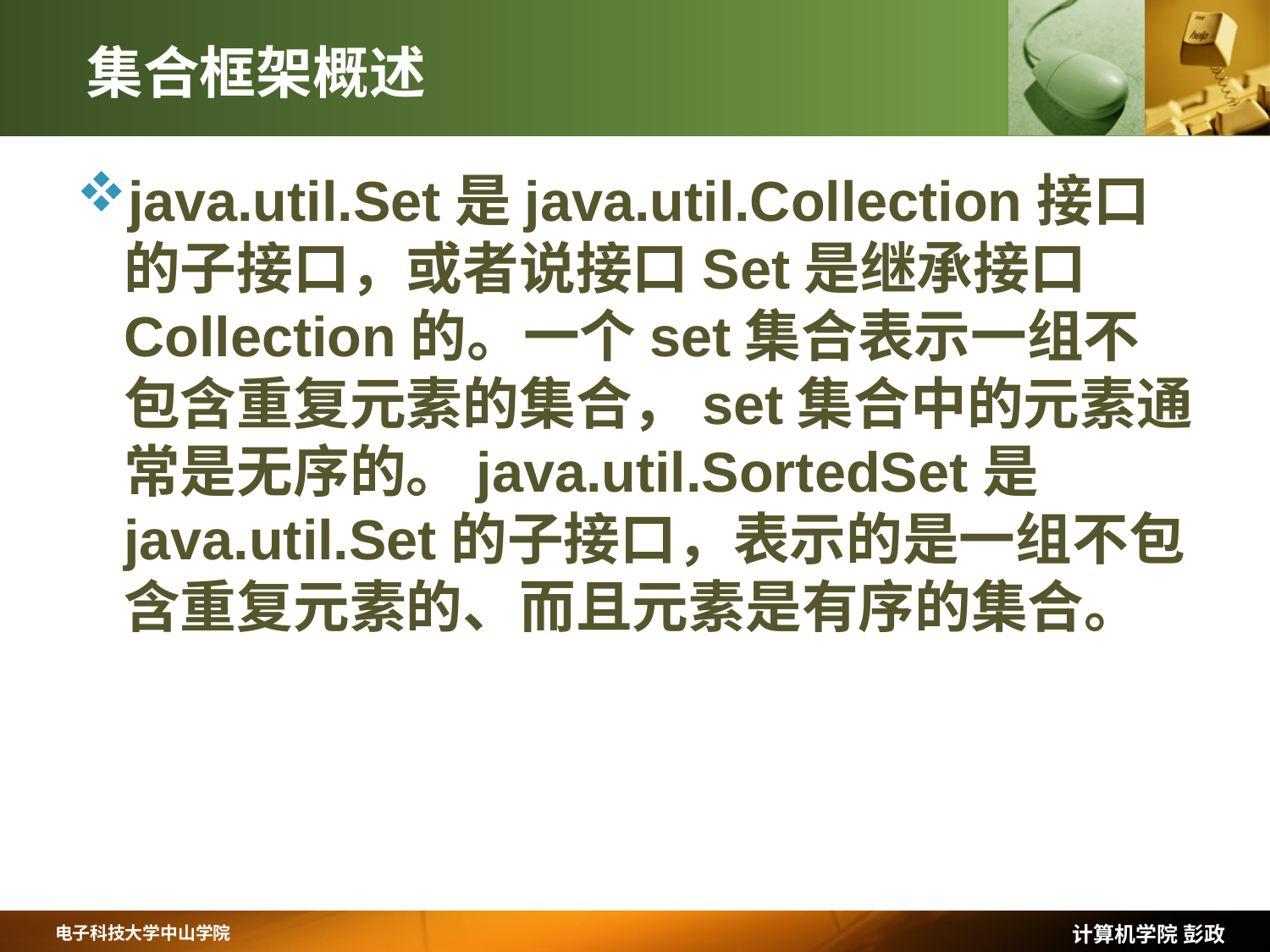

# 集合框架概述
java.util.Set是java.util.Collection接口的子接口，或者说接口Set是继承接口Collection的。一个set集合表示一组不包含重复元素的集合，set集合中的元素通常是无序的。java.util.SortedSet是java.util.Set的子接口，表示的是一组不包含重复元素的、而且元素是有序的集合。
计算机学院 彭政
电子科技大学中山学院